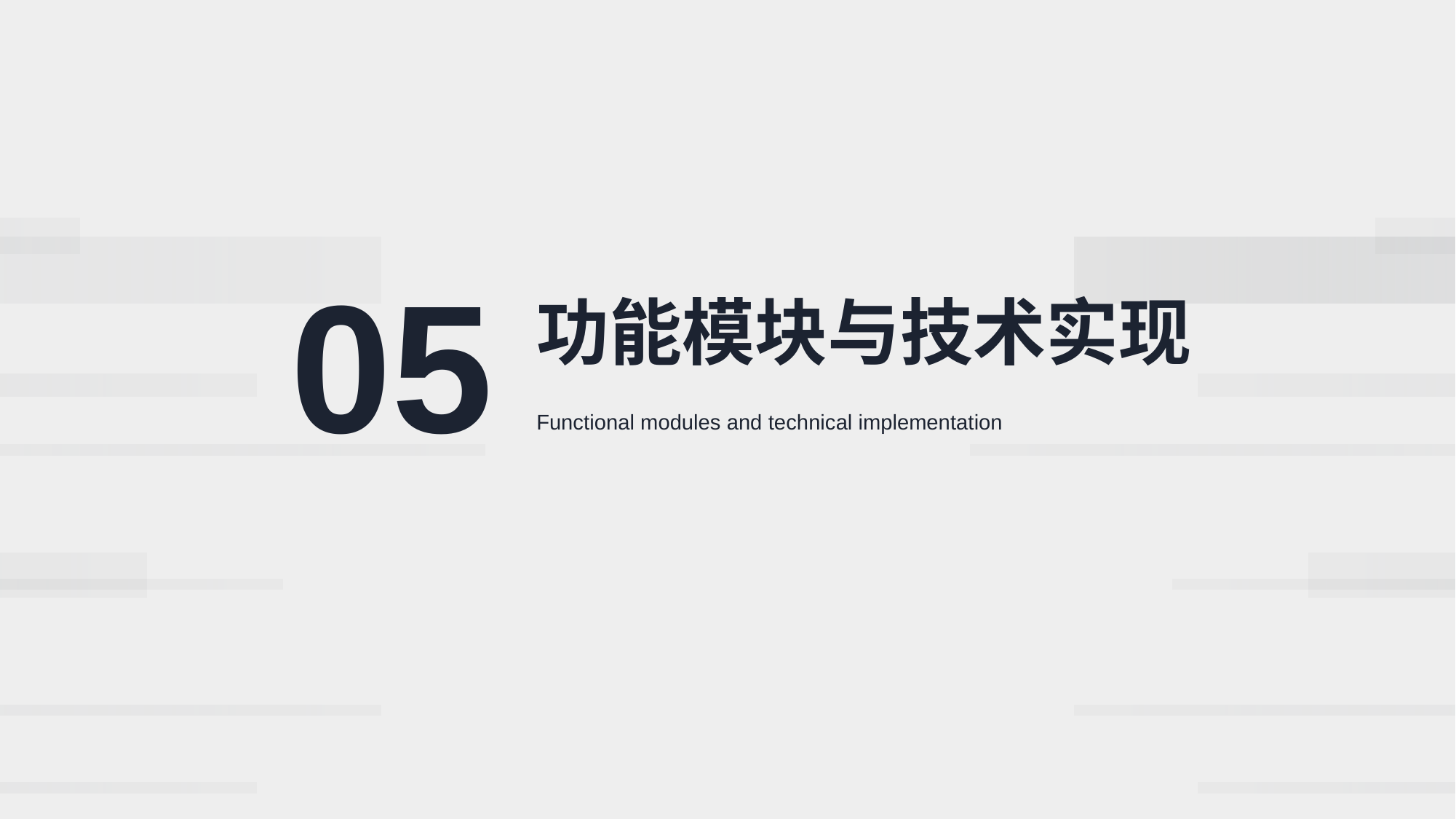

05
功能模块与技术实现
Functional modules and technical implementation